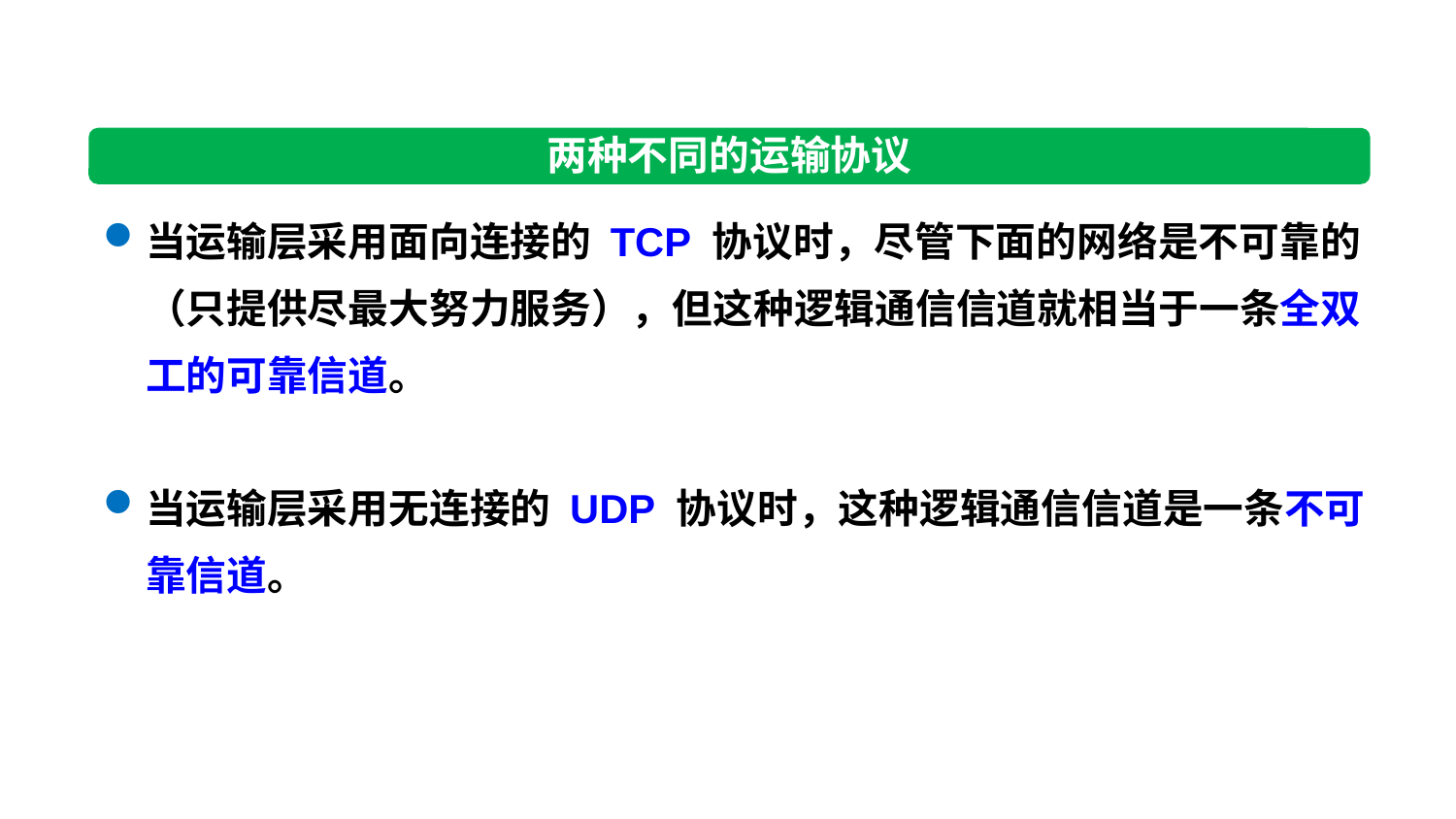

两种不同的运输协议

当运输层采用面向连接的 TCP 协议时，尽管下面的网络是不可靠的（只提供尽最大努力服务），但这种逻辑通信信道就相当于一条全双工的可靠信道。

当运输层采用无连接的 UDP 协议时，这种逻辑通信信道是一条不可靠信道。
14